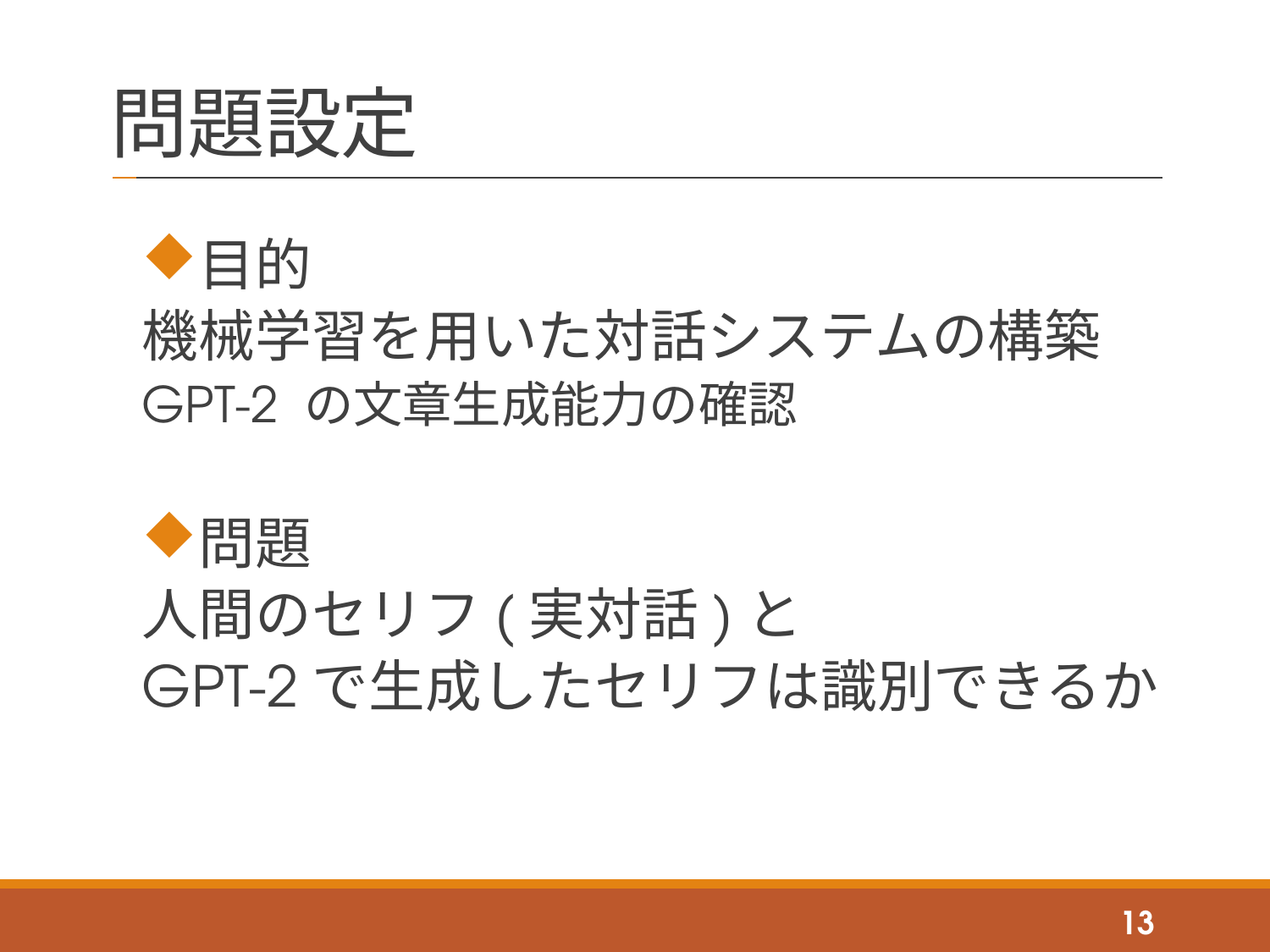

# 問題設定
目的
機械学習を用いた対話システムの構築
GPT-2 の文章生成能力の確認

問題
人間のセリフ(実対話)と
GPT-2で生成したセリフは識別できるか

13